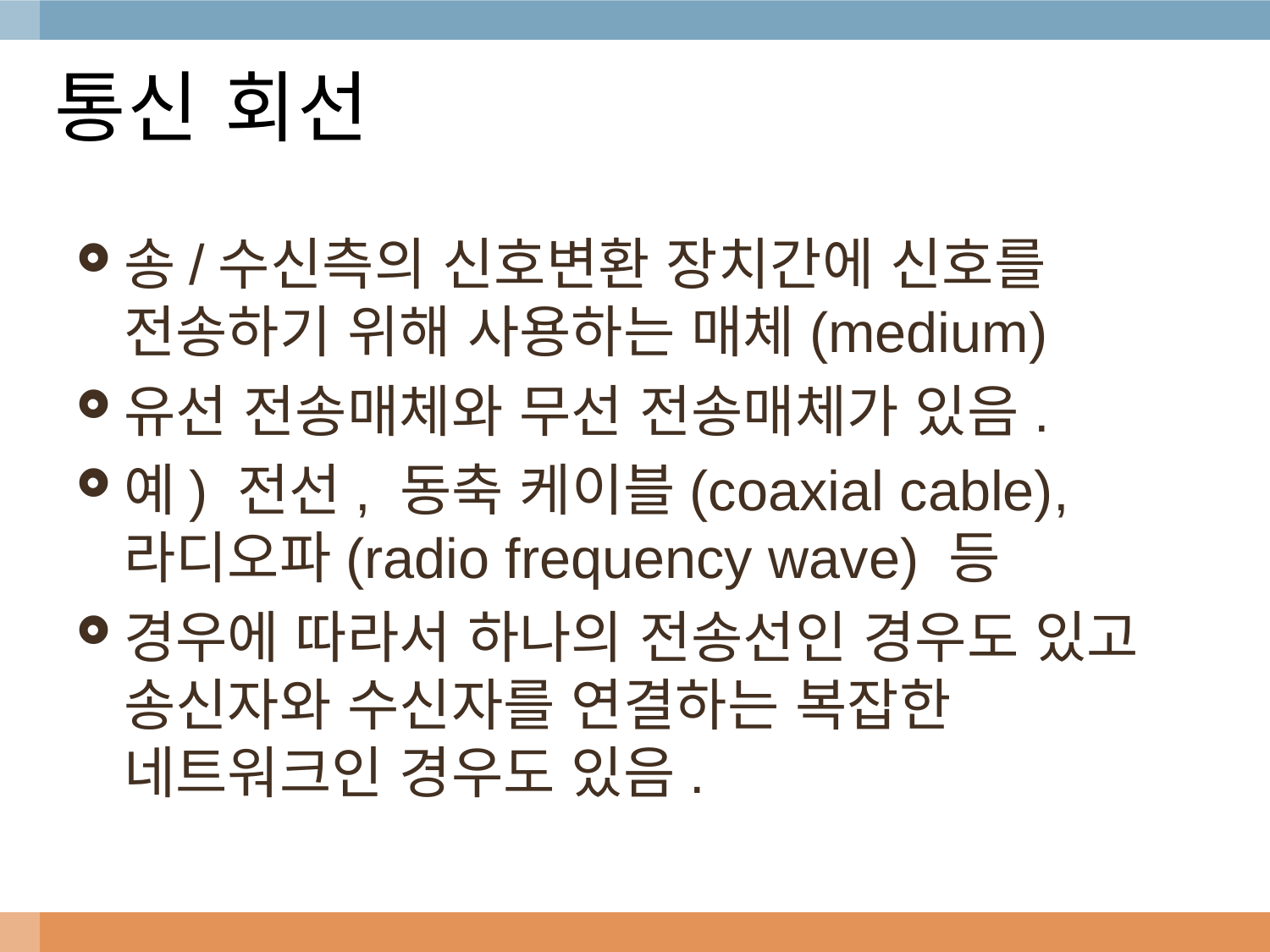

# 통신 회선
송/수신측의 신호변환 장치간에 신호를 전송하기 위해 사용하는 매체(medium)
유선 전송매체와 무선 전송매체가 있음.
예) 전선, 동축 케이블(coaxial cable), 라디오파(radio frequency wave) 등
경우에 따라서 하나의 전송선인 경우도 있고 송신자와 수신자를 연결하는 복잡한 네트워크인 경우도 있음.